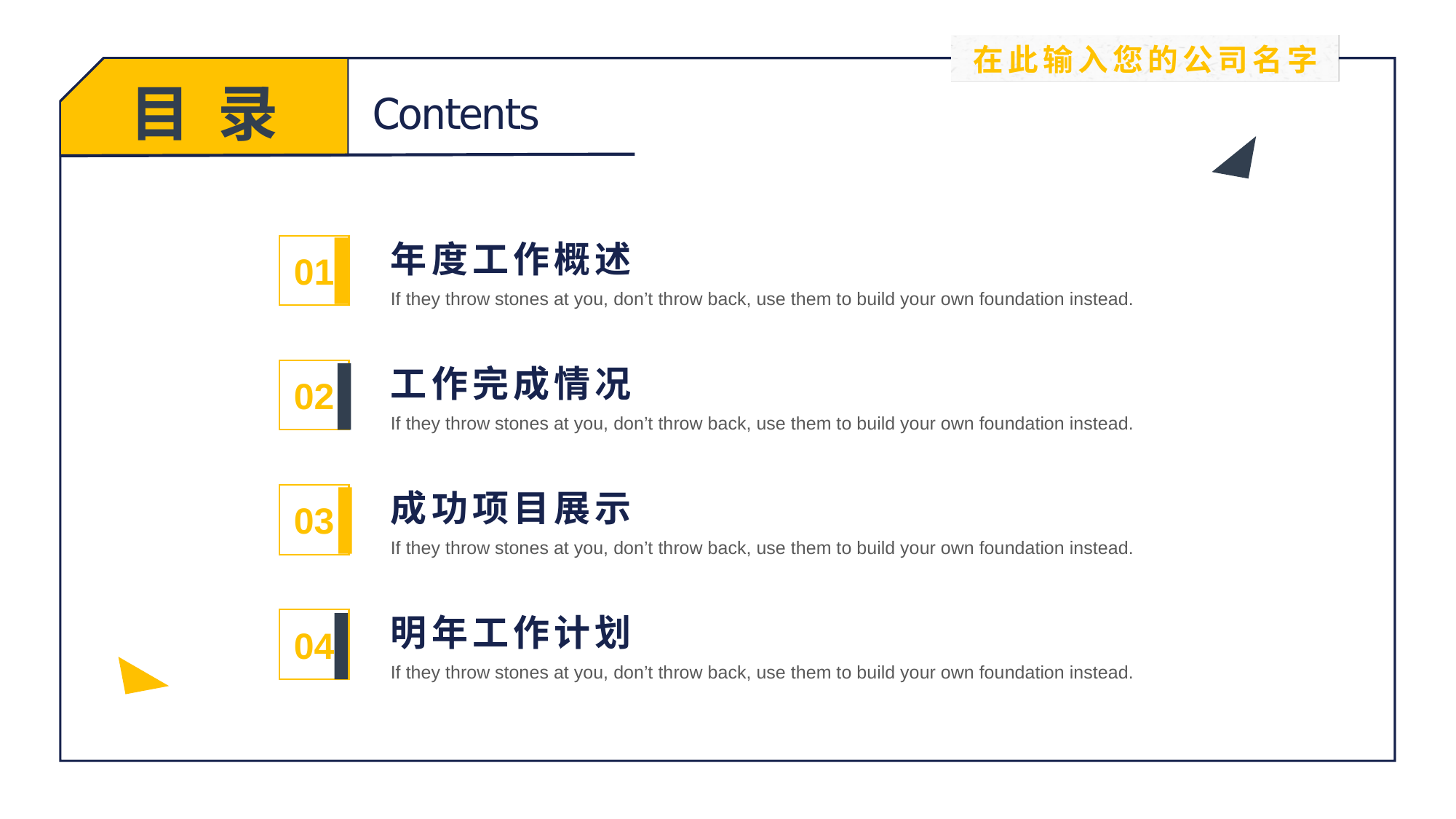

在此输入您的公司名字

目  录
Contents

年度工作概述
01

If they throw stones at you, don’t throw back, use them to build your own foundation instead.
工作完成情况
02

If they throw stones at you, don’t throw back, use them to build your own foundation instead.
成功项目展示
03

If they throw stones at you, don’t throw back, use them to build your own foundation instead.
明年工作计划
04

If they throw stones at you, don’t throw back, use them to build your own foundation instead.